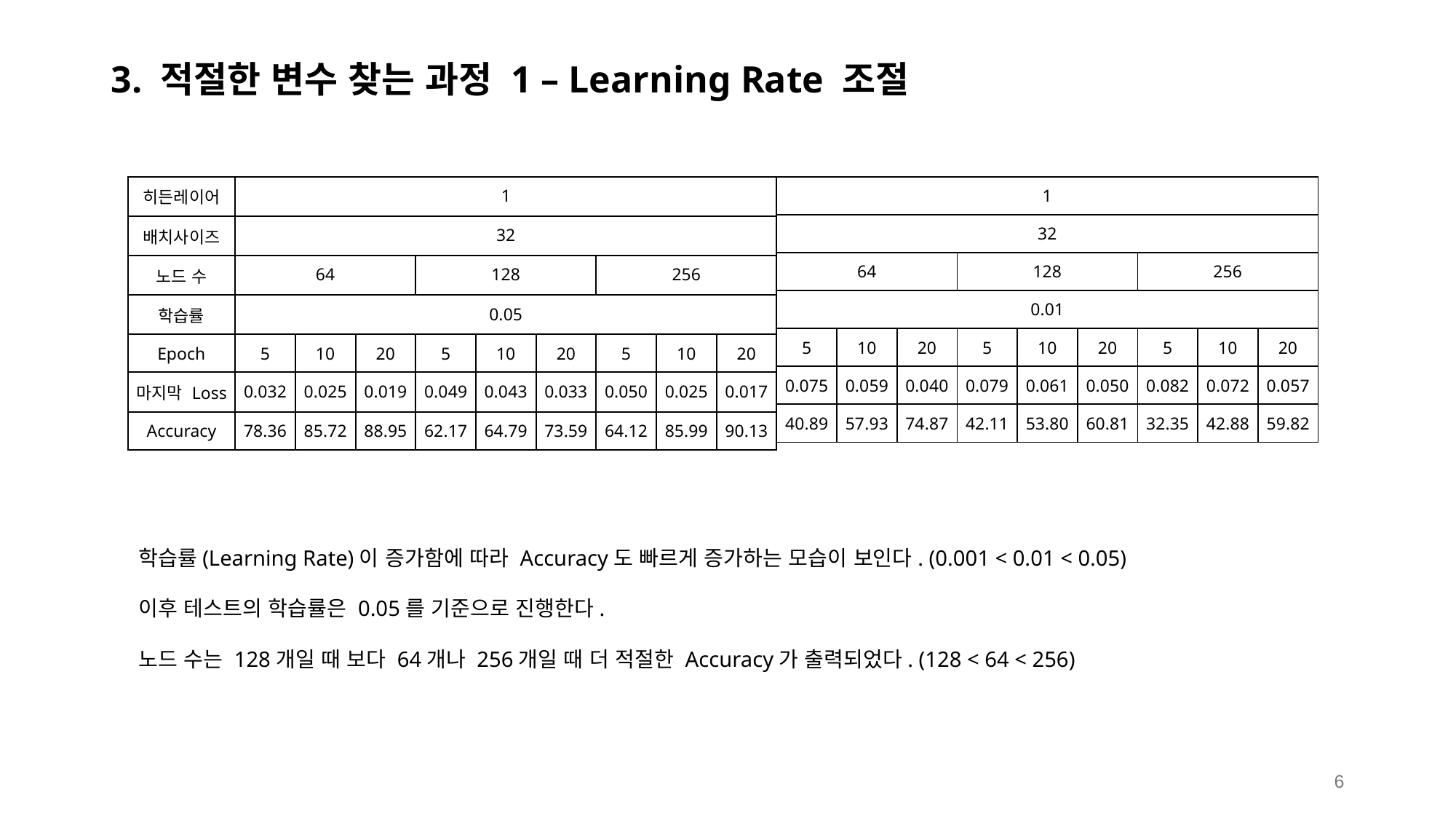

# 3. 적절한 변수 찾는 과정 1 – Learning Rate 조절
| 히든레이어 | 1 |  |  |  |  |  |  |  |  |
| --- | --- | --- | --- | --- | --- | --- | --- | --- | --- |
| 배치사이즈 | 32 |  |  |  |  |  |  |  |  |
| 노드 수 | 64 |  |  | 128 |  |  | 256 |  |  |
| 학습률 | 0.05 |  |  |  |  |  |  |  |  |
| Epoch | 5 | 10 | 20 | 5 | 10 | 20 | 5 | 10 | 20 |
| 마지막 Loss | 0.032 | 0.025 | 0.019 | 0.049 | 0.043 | 0.033 | 0.050 | 0.025 | 0.017 |
| Accuracy | 78.36 | 85.72 | 88.95 | 62.17 | 64.79 | 73.59 | 64.12 | 85.99 | 90.13 |
| 1 |  |  |  |  |  |  |  |  |
| --- | --- | --- | --- | --- | --- | --- | --- | --- |
| 32 |  |  |  |  |  |  |  |  |
| 64 |  |  | 128 |  |  | 256 |  |  |
| 0.01 |  |  |  |  |  |  |  |  |
| 5 | 10 | 20 | 5 | 10 | 20 | 5 | 10 | 20 |
| 0.075 | 0.059 | 0.040 | 0.079 | 0.061 | 0.050 | 0.082 | 0.072 | 0.057 |
| 40.89 | 57.93 | 74.87 | 42.11 | 53.80 | 60.81 | 32.35 | 42.88 | 59.82 |
학습률(Learning Rate)이 증가함에 따라 Accuracy도 빠르게 증가하는 모습이 보인다. (0.001 < 0.01 < 0.05)

이후 테스트의 학습률은 0.05를 기준으로 진행한다.

노드 수는 128개일 때 보다 64개나 256개일 때 더 적절한 Accuracy가 출력되었다. (128 < 64 < 256)
6